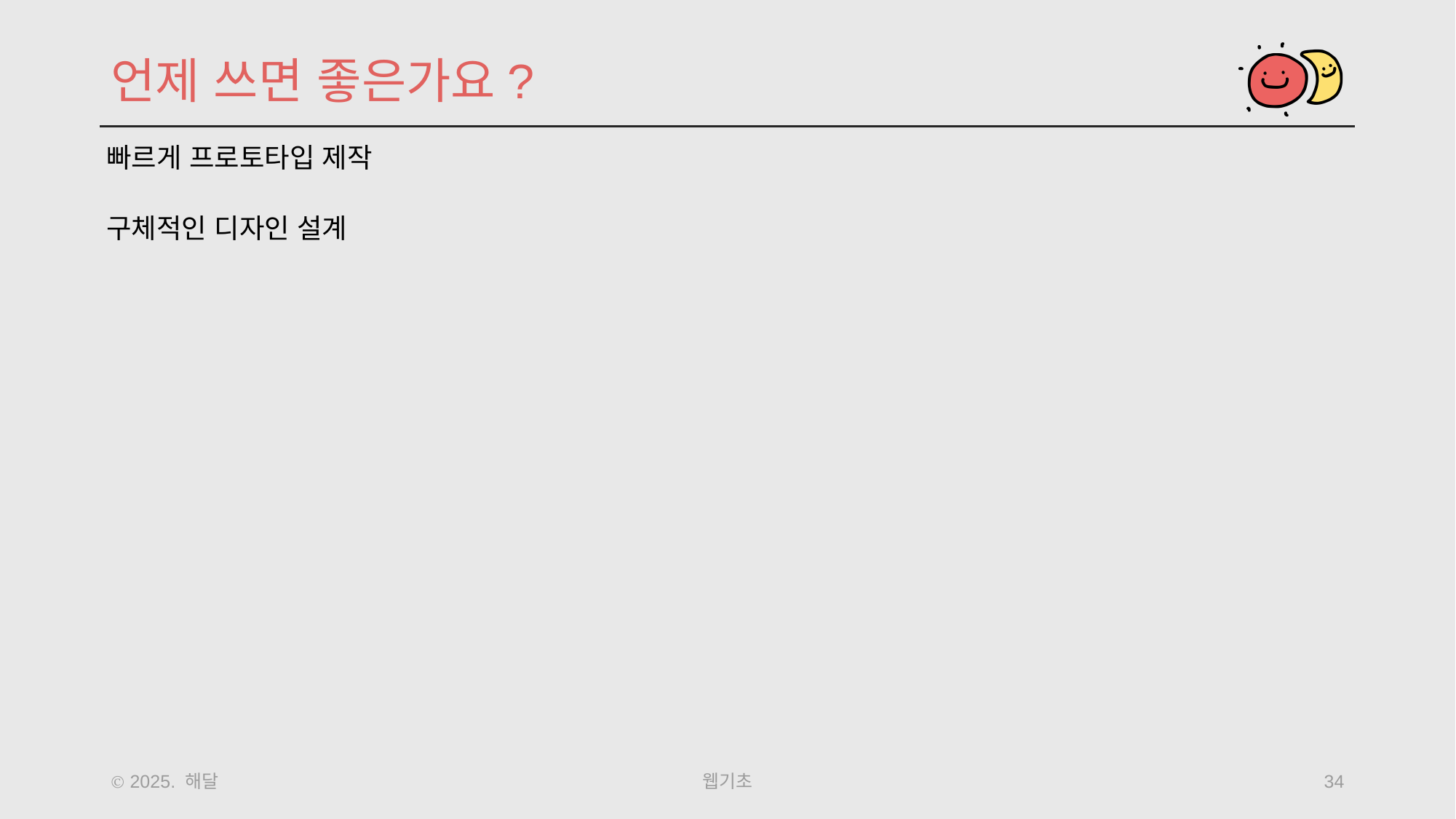

언제 쓰면 좋은가요?
빠르게 프로토타입 제작
구체적인 디자인 설계
Ⓒ 2025. 해달
웹기초
34